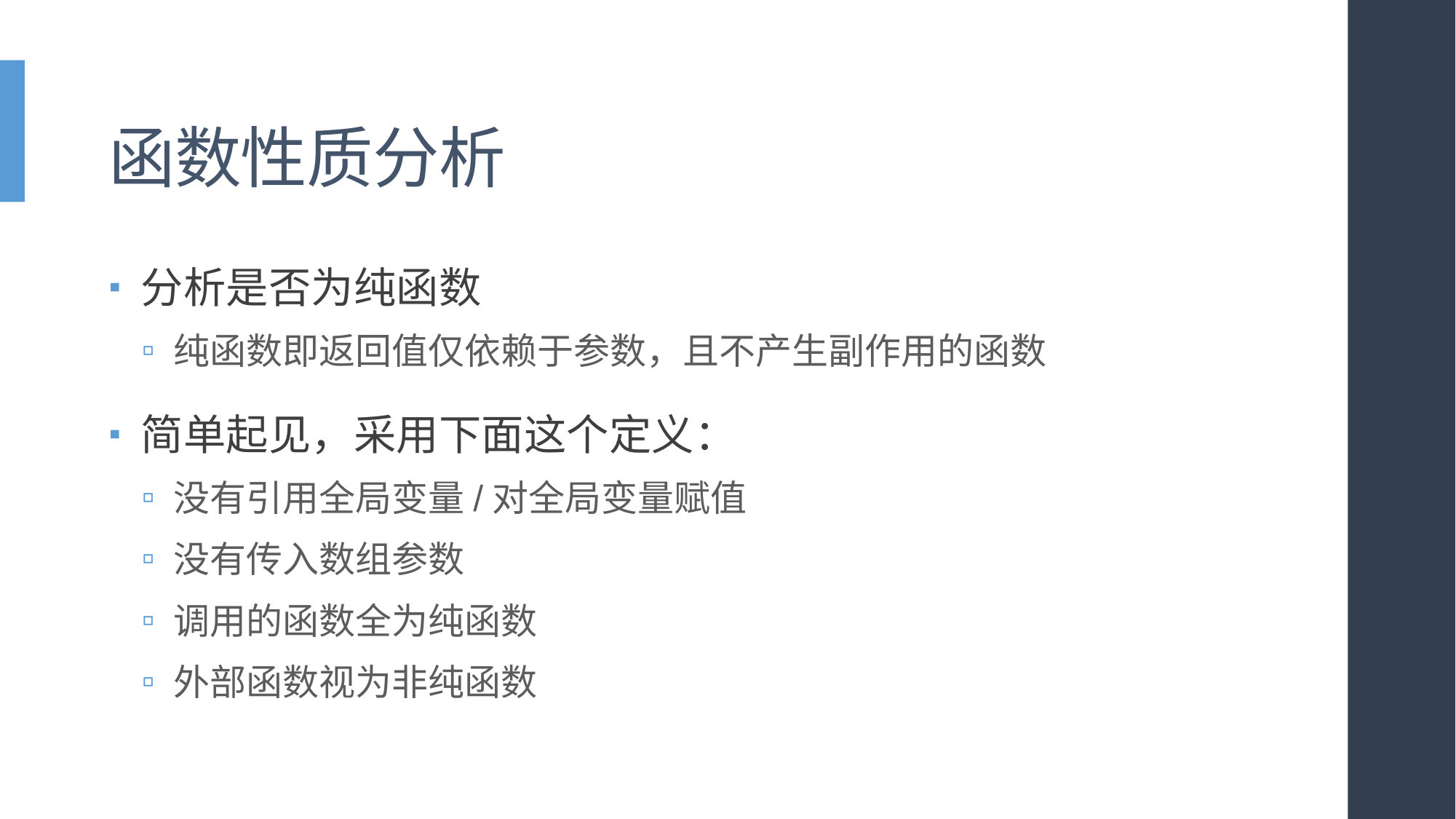

# 函数性质分析
分析是否为纯函数
纯函数即返回值仅依赖于参数，且不产生副作用的函数
简单起见，采用下面这个定义：
没有引用全局变量/对全局变量赋值
没有传入数组参数
调用的函数全为纯函数
外部函数视为非纯函数